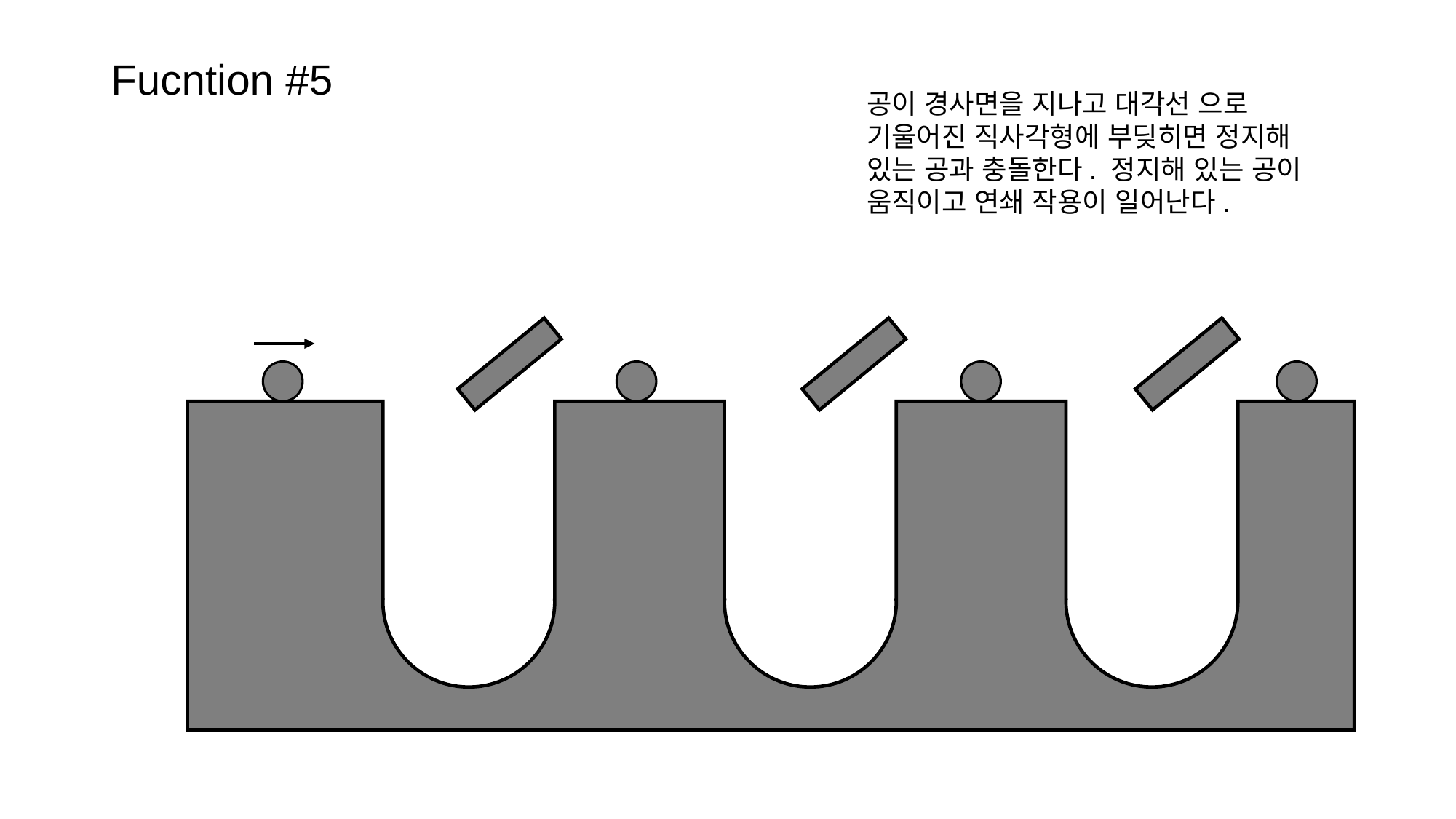

# Fucntion #5
공이 경사면을 지나고 대각선 으로 기울어진 직사각형에 부딪히면 정지해 있는 공과 충돌한다. 정지해 있는 공이 움직이고 연쇄 작용이 일어난다.